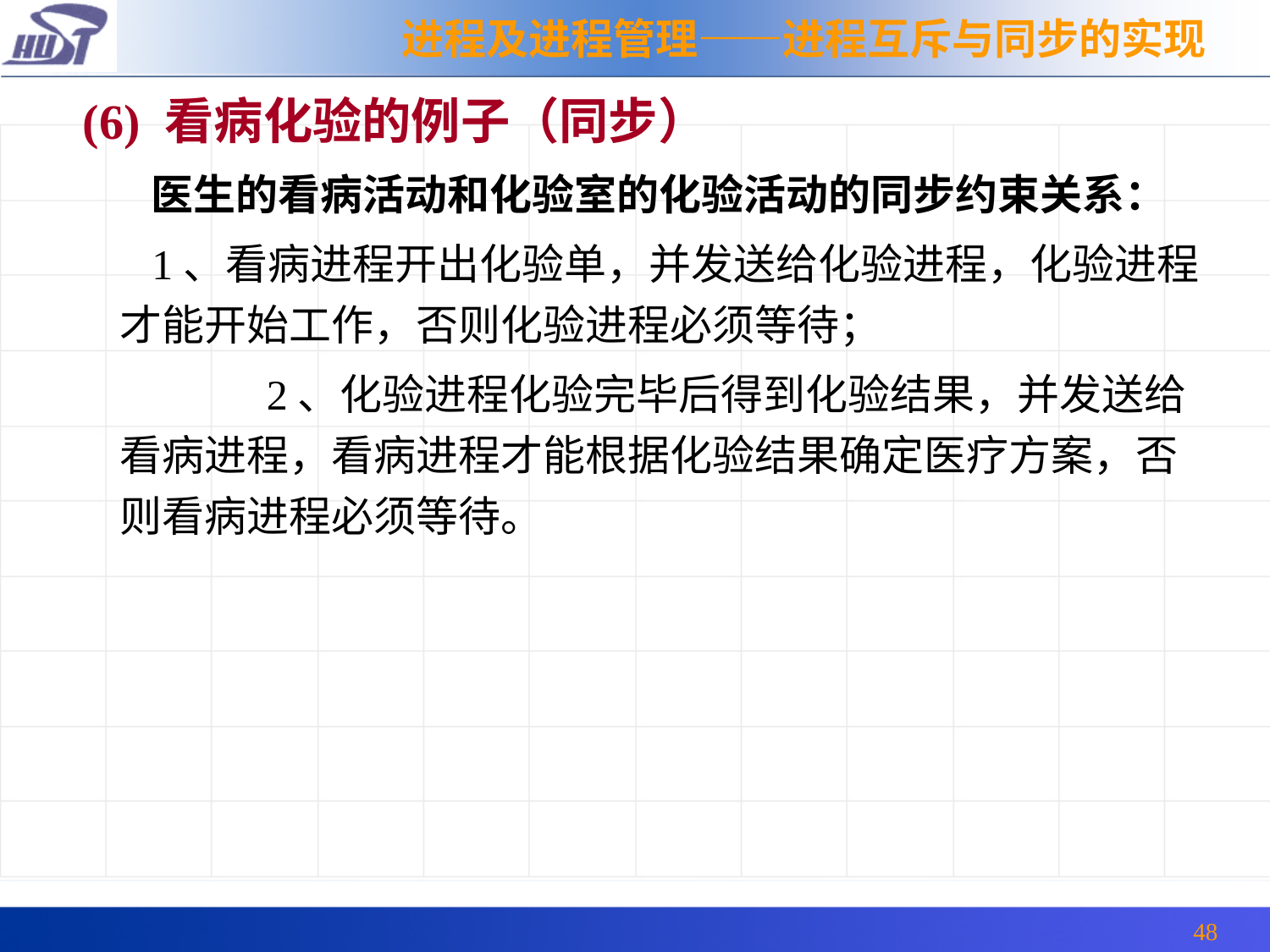

进程及进程管理——进程互斥与同步的实现
   (6) 看病化验的例子（同步）
          医生的看病活动和化验室的化验活动的同步约束关系：
          1、看病进程开出化验单，并发送给化验进程，化验进程才能开始工作，否则化验进程必须等待；
		  2、化验进程化验完毕后得到化验结果，并发送给看病进程，看病进程才能根据化验结果确定医疗方案，否则看病进程必须等待。
48